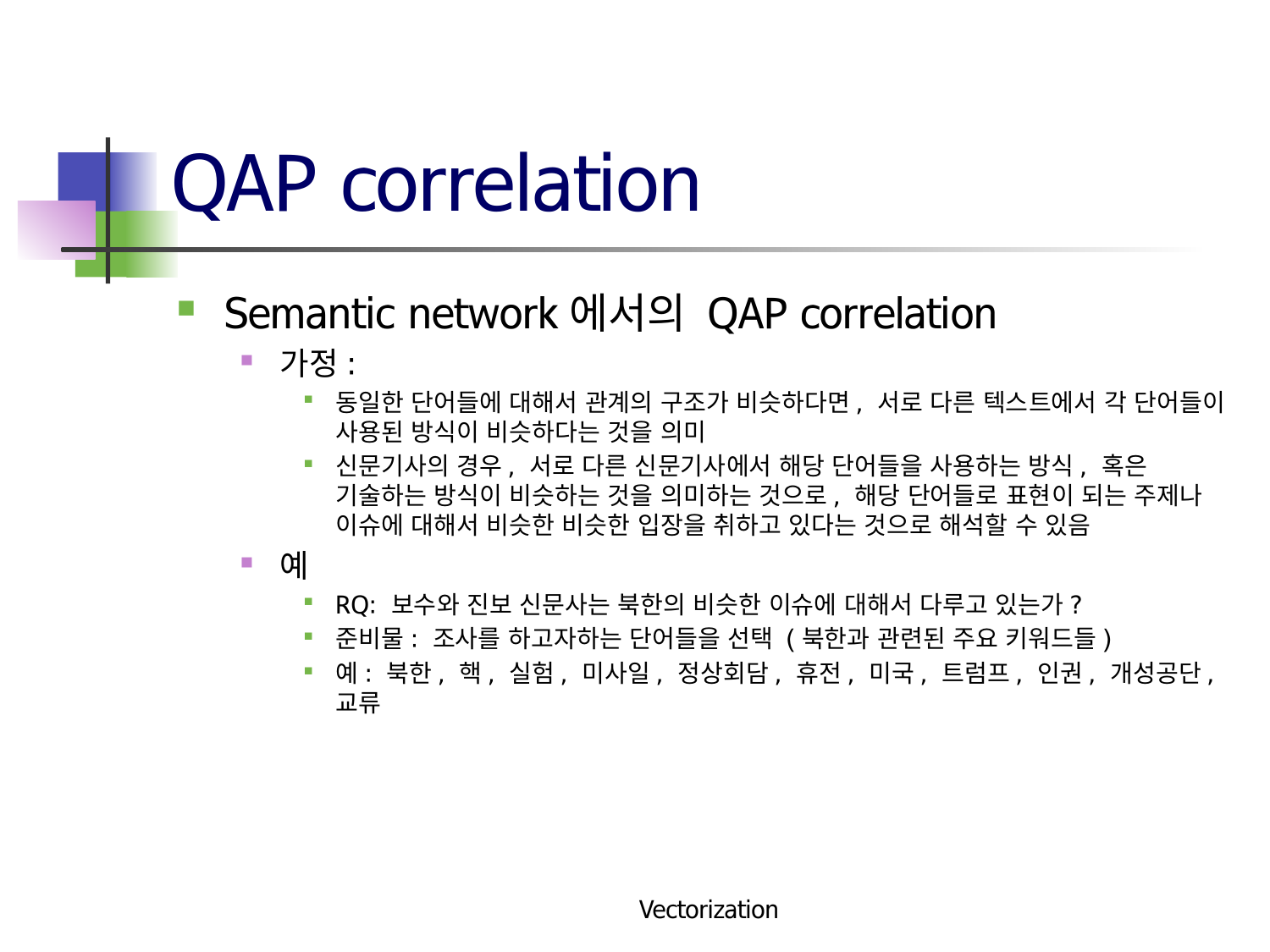

# QAP correlation
Semantic network에서의 QAP correlation
가정:
동일한 단어들에 대해서 관계의 구조가 비슷하다면, 서로 다른 텍스트에서 각 단어들이 사용된 방식이 비슷하다는 것을 의미
신문기사의 경우, 서로 다른 신문기사에서 해당 단어들을 사용하는 방식, 혹은 기술하는 방식이 비슷하는 것을 의미하는 것으로, 해당 단어들로 표현이 되는 주제나 이슈에 대해서 비슷한 비슷한 입장을 취하고 있다는 것으로 해석할 수 있음
예
RQ: 보수와 진보 신문사는 북한의 비슷한 이슈에 대해서 다루고 있는가?
준비물: 조사를 하고자하는 단어들을 선택 (북한과 관련된 주요 키워드들)
예: 북한, 핵, 실험, 미사일, 정상회담, 휴전, 미국, 트럼프, 인권, 개성공단, 교류
Vectorization